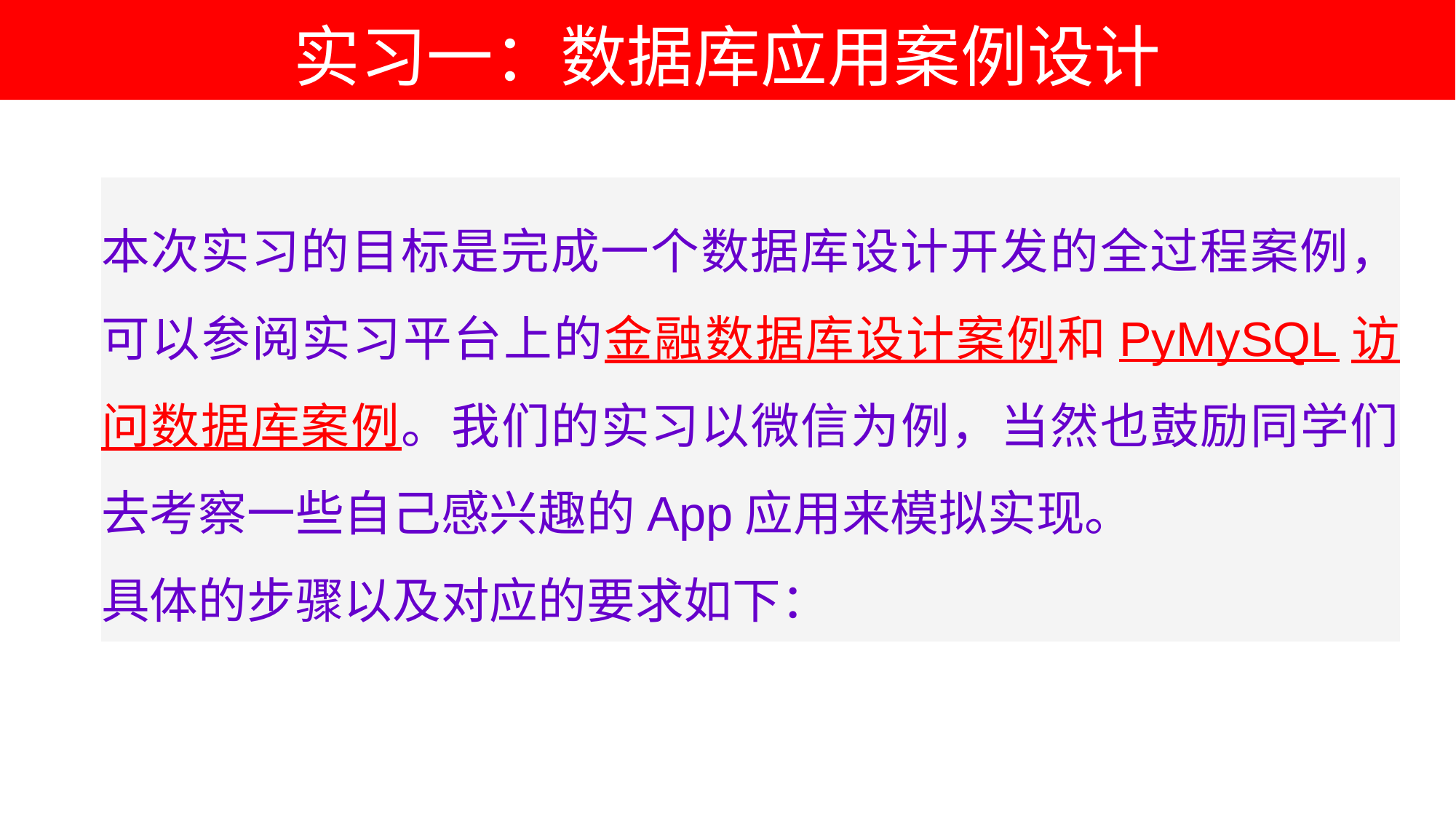

# 实习一：数据库应用案例设计
本次实习的目标是完成一个数据库设计开发的全过程案例，可以参阅实习平台上的金融数据库设计案例和PyMySQL访问数据库案例。我们的实习以微信为例，当然也鼓励同学们去考察一些自己感兴趣的App应用来模拟实现。
具体的步骤以及对应的要求如下：